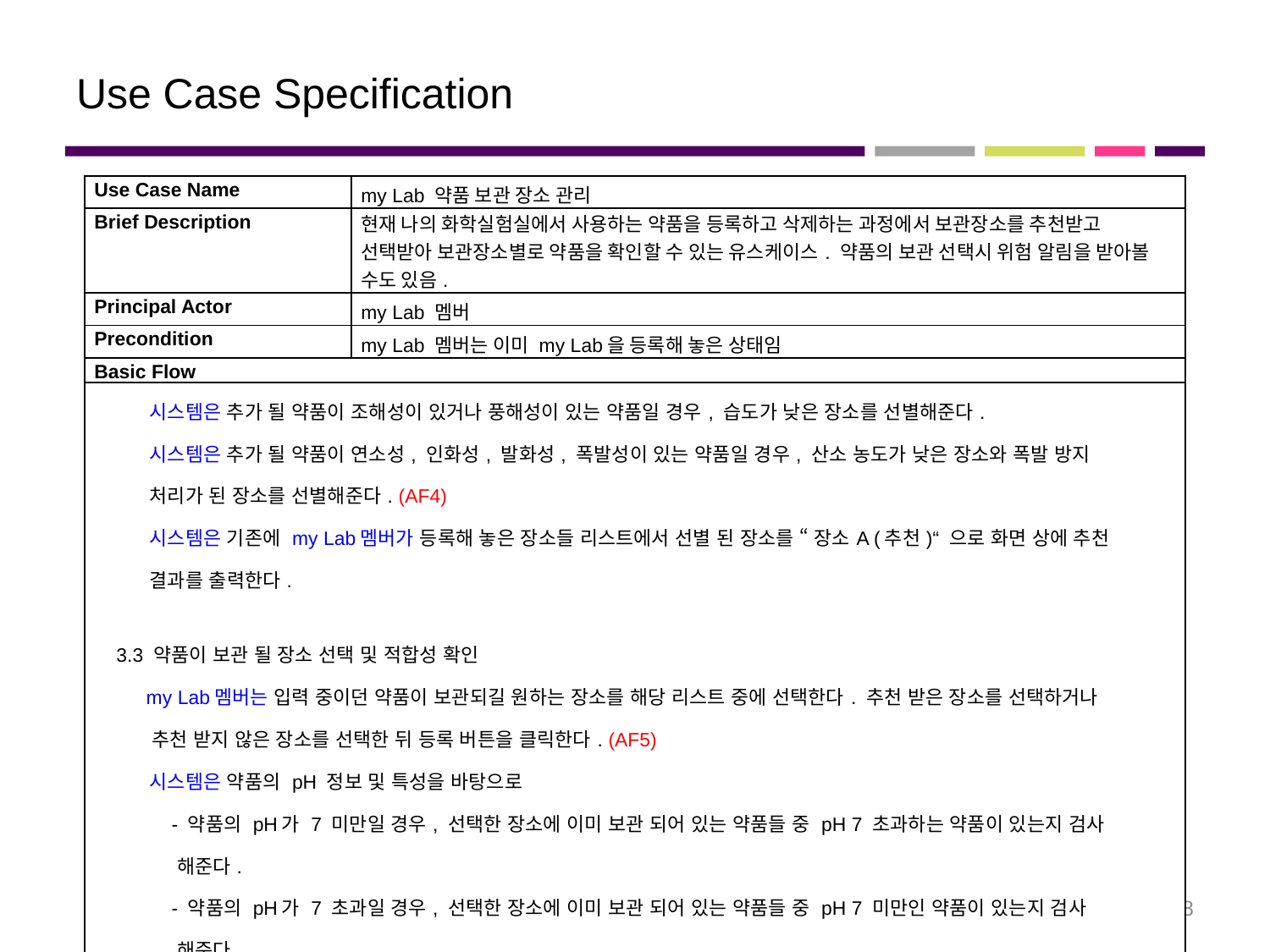

# Use Case Specification
| Use Case Name | my Lab 약품 보관 장소 관리 |
| --- | --- |
| Brief Description | 현재 나의 화학실험실에서 사용하는 약품을 등록하고 삭제하는 과정에서 보관장소를 추천받고 선택받아 보관장소별로 약품을 확인할 수 있는 유스케이스. 약품의 보관 선택시 위험 알림을 받아볼 수도 있음. |
| Principal Actor | my Lab 멤버 |
| Precondition | my Lab 멤버는 이미 my Lab을 등록해 놓은 상태임 |
| Basic Flow |  |
| 시스템은 추가 될 약품이 조해성이 있거나 풍해성이 있는 약품일 경우, 습도가 낮은 장소를 선별해준다. 시스템은 추가 될 약품이 연소성, 인화성, 발화성, 폭발성이 있는 약품일 경우, 산소 농도가 낮은 장소와 폭발 방지 처리가 된 장소를 선별해준다. (AF4) 시스템은 기존에 my Lab멤버가 등록해 놓은 장소들 리스트에서 선별 된 장소를 “ 장소A (추천)“ 으로 화면 상에 추천 결과를 출력한다. 3.3 약품이 보관 될 장소 선택 및 적합성 확인 my Lab멤버는 입력 중이던 약품이 보관되길 원하는 장소를 해당 리스트 중에 선택한다. 추천 받은 장소를 선택하거나 추천 받지 않은 장소를 선택한 뒤 등록 버튼을 클릭한다. (AF5) 시스템은 약품의 pH 정보 및 특성을 바탕으로 - 약품의 pH가 7 미만일 경우, 선택한 장소에 이미 보관 되어 있는 약품들 중 pH 7 초과하는 약품이 있는지 검사 해준다. - 약품의 pH가 7 초과일 경우, 선택한 장소에 이미 보관 되어 있는 약품들 중 pH 7 미만인 약품이 있는지 검사 해준다. - 혼재 할 수 없는 위험물 분류체계에 해당되는 약품이 존재하는지 검사해준다. ( 예시 : 산화성 고체(제1류)와 가연성 고체(제2류)는 함께 존재하면 안된다. ) |  |
8